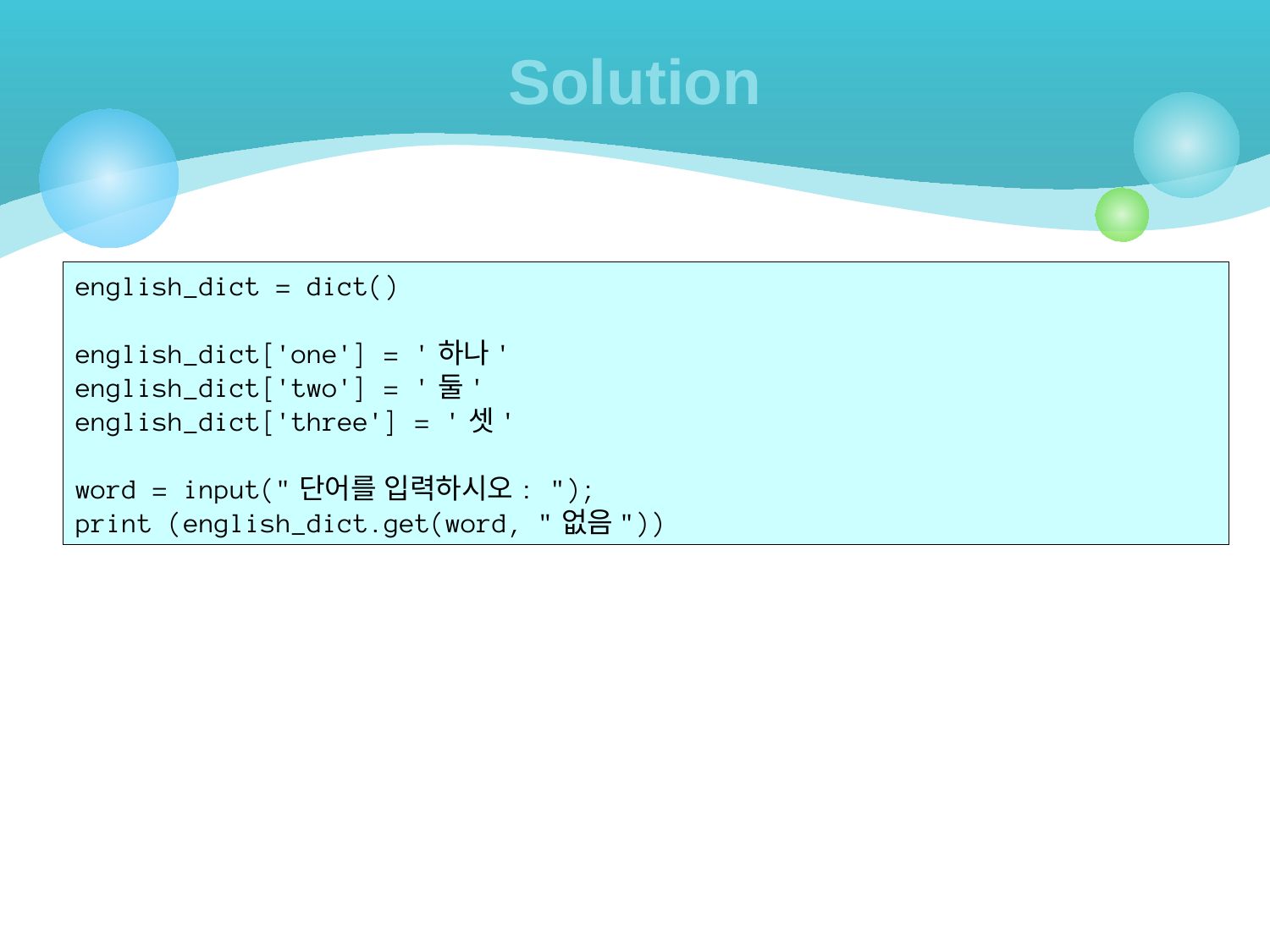

# Solution
english_dict = dict()

english_dict['one'] = '하나'
english_dict['two'] = '둘'
english_dict['three'] = '셋'

word = input("단어를 입력하시오: ");
print (english_dict.get(word, "없음"))